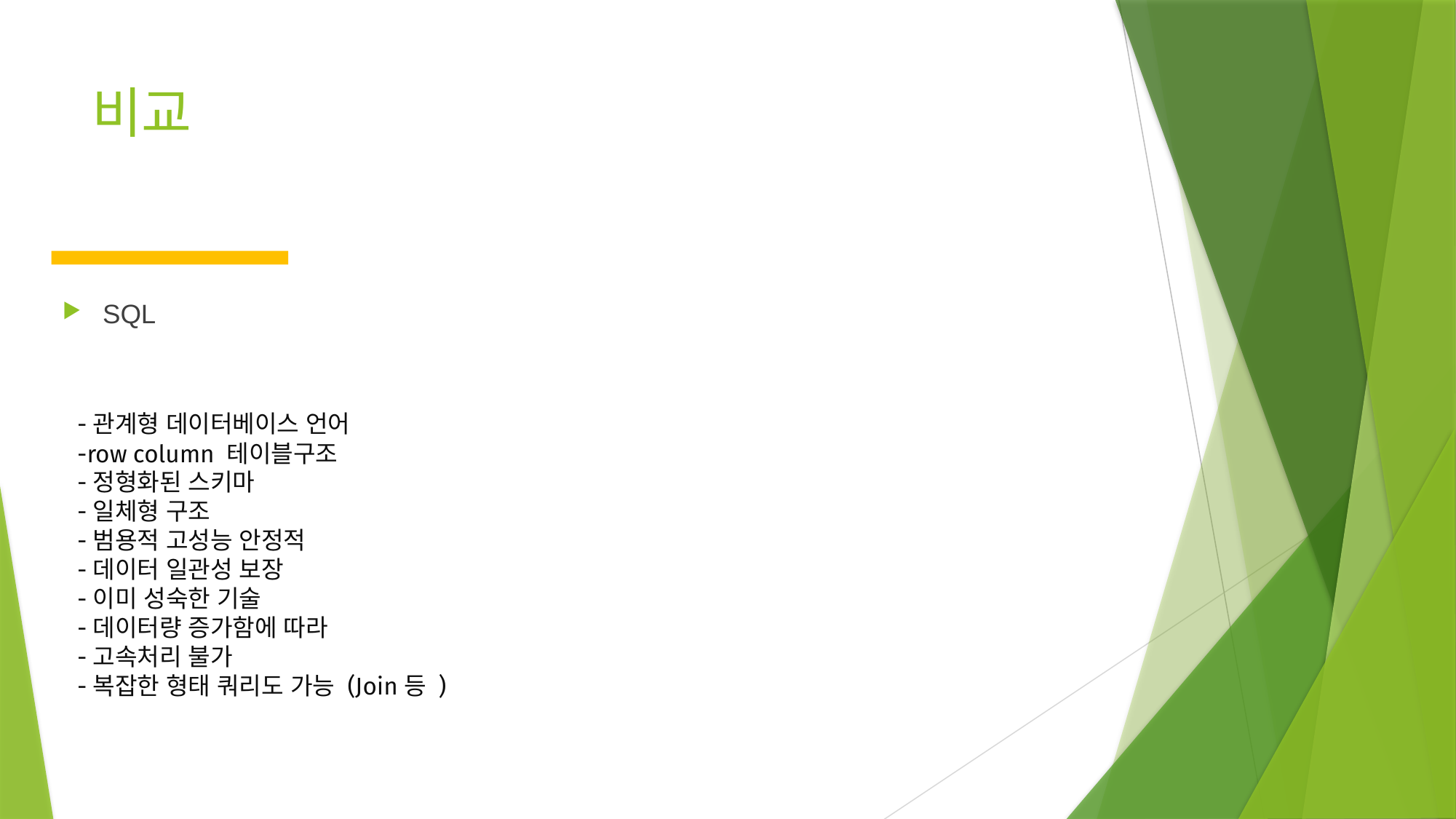

# 비교

SQL
-관계형 데이터베이스 언어
-row column 테이블구조
-정형화된 스키마
-일체형 구조
-범용적 고성능 안정적
-데이터 일관성 보장
-이미 성숙한 기술
-데이터량 증가함에 따라
-고속처리 불가
-복잡한 형태 쿼리도 가능 (Join등 )